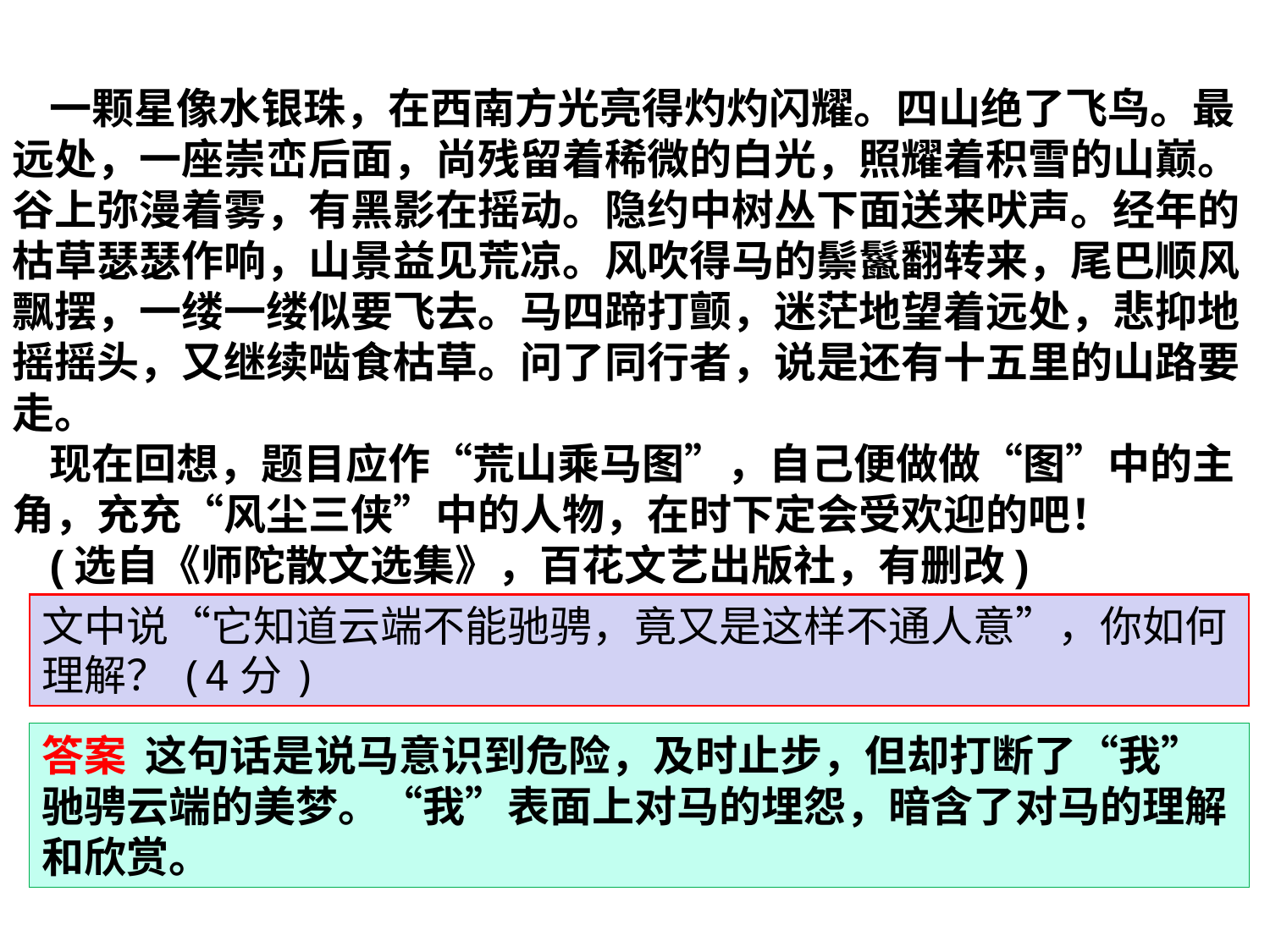

一颗星像水银珠，在西南方光亮得灼灼闪耀。四山绝了飞鸟。最远处，一座崇峦后面，尚残留着稀微的白光，照耀着积雪的山巅。谷上弥漫着雾，有黑影在摇动。隐约中树丛下面送来吠声。经年的枯草瑟瑟作响，山景益见荒凉。风吹得马的鬃鬣翻转来，尾巴顺风飘摆，一缕一缕似要飞去。马四蹄打颤，迷茫地望着远处，悲抑地摇摇头，又继续啮食枯草。问了同行者，说是还有十五里的山路要走。
现在回想，题目应作“荒山乘马图”，自己便做做“图”中的主角，充充“风尘三侠”中的人物，在时下定会受欢迎的吧！
(选自《师陀散文选集》，百花文艺出版社，有删改)
文中说“它知道云端不能驰骋，竟又是这样不通人意”，你如何理解？(4分)
答案  这句话是说马意识到危险，及时止步，但却打断了“我”驰骋云端的美梦。“我”表面上对马的埋怨，暗含了对马的理解和欣赏。